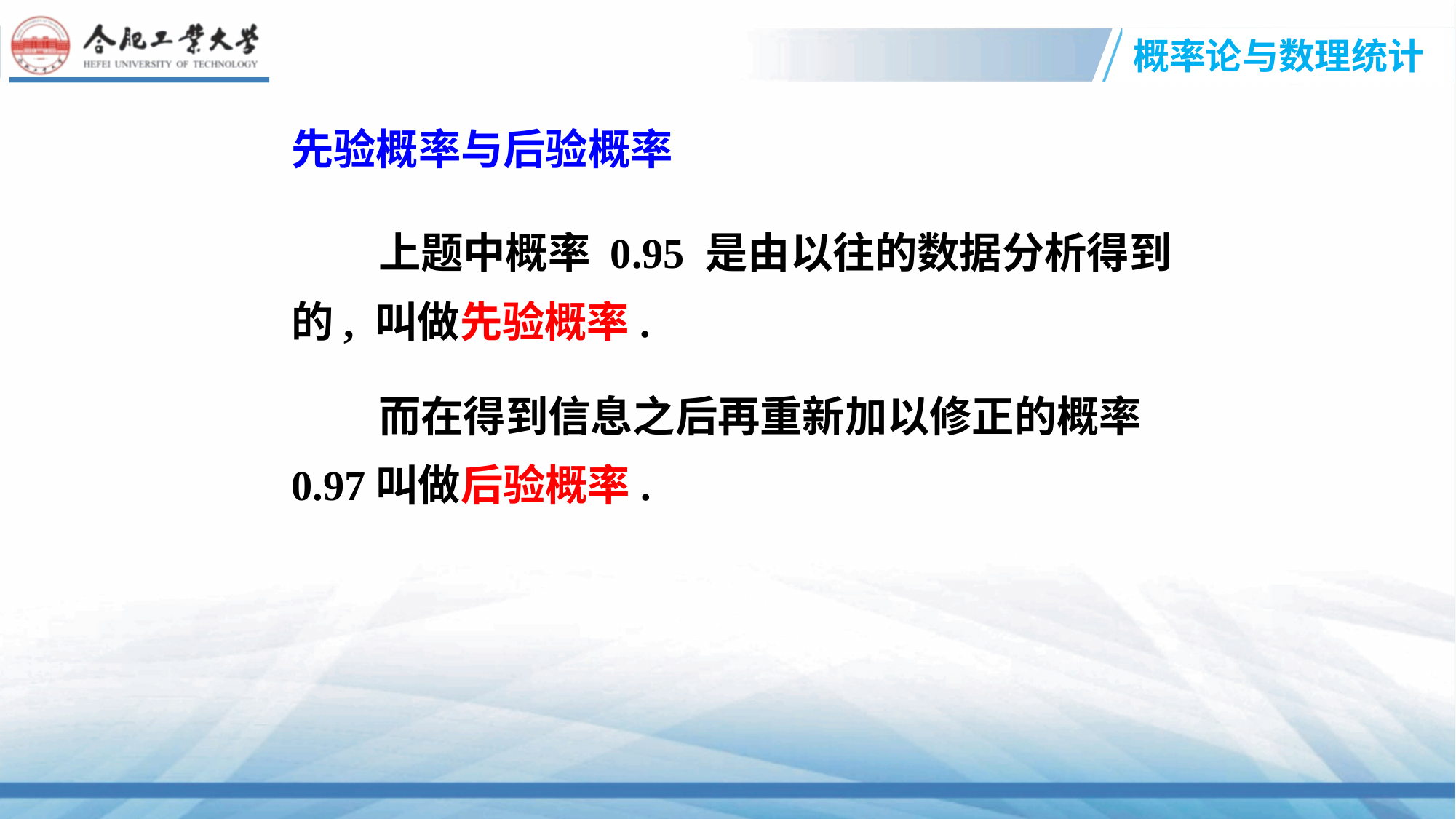

先验概率与后验概率
        上题中概率 0.95 是由以往的数据分析得到的, 叫做先验概率.
        而在得到信息之后再重新加以修正的概率 0.97叫做后验概率.